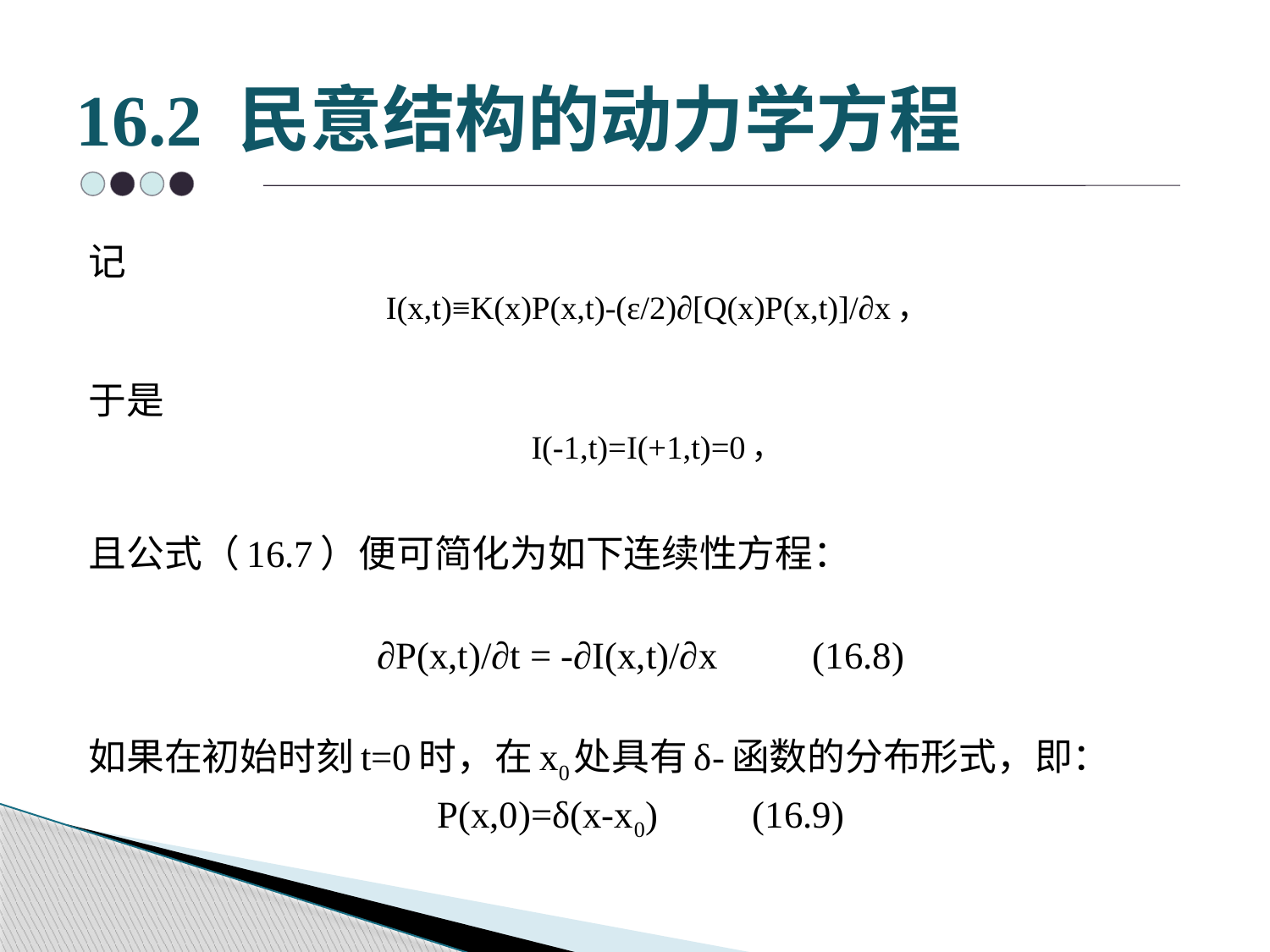

# 16.2 民意结构的动力学方程

记
I(x,t)≡K(x)P(x,t)-(ε/2)∂[Q(x)P(x,t)]/∂x，

于是
I(-1,t)=I(+1,t)=0，

且公式（16.7）便可简化为如下连续性方程：

∂P(x,t)/∂t = -∂I(x,t)/∂x          (16.8)

如果在初始时刻t=0时，在x0处具有δ-函数的分布形式，即：
P(x,0)=δ(x-x0)          (16.9)